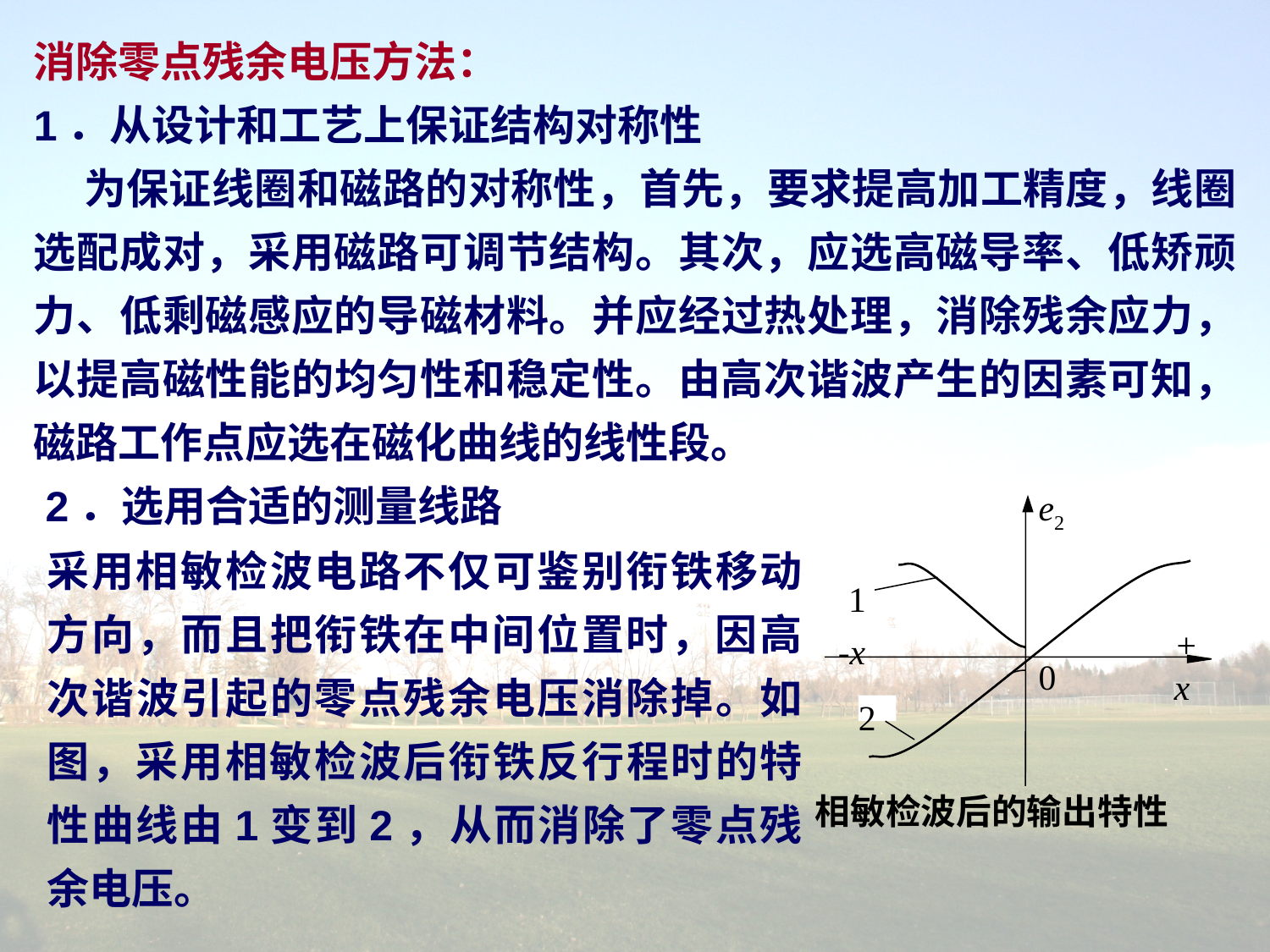

消除零点残余电压方法：
1．从设计和工艺上保证结构对称性
    为保证线圈和磁路的对称性，首先，要求提高加工精度，线圈选配成对，采用磁路可调节结构。其次，应选高磁导率、低矫顽力、低剩磁感应的导磁材料。并应经过热处理，消除残余应力，以提高磁性能的均匀性和稳定性。由高次谐波产生的因素可知，磁路工作点应选在磁化曲线的线性段。
 2．选用合适的测量线路
e2

1

+x
-x

0

2

相敏检波后的输出特性
采用相敏检波电路不仅可鉴别衔铁移动方向，而且把衔铁在中间位置时，因高次谐波引起的零点残余电压消除掉。如图，采用相敏检波后衔铁反行程时的特性曲线由1变到2，从而消除了零点残余电压。